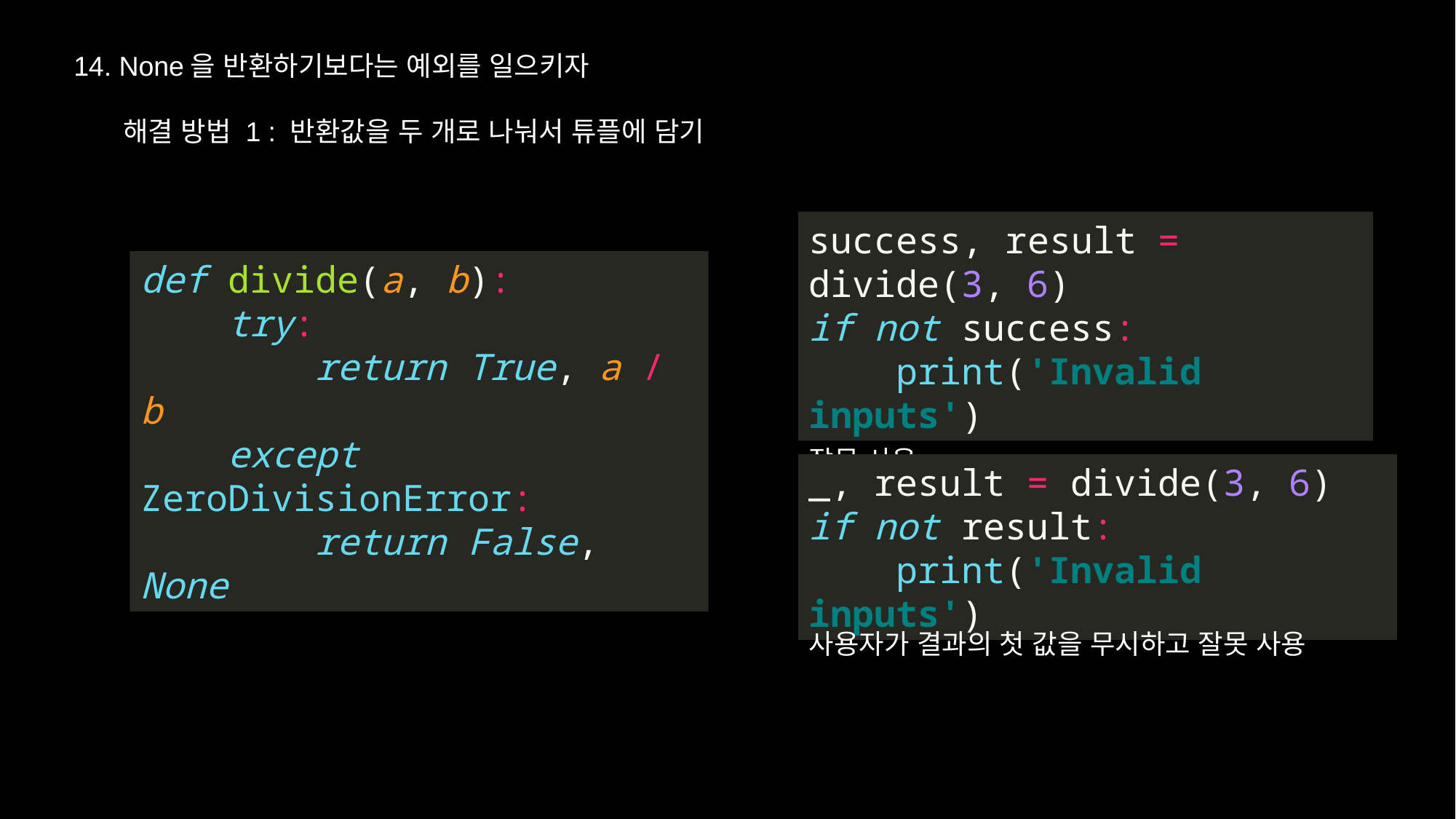

14. None을 반환하기보다는 예외를 일으키자
해결 방법 1 : 반환값을 두 개로 나눠서 튜플에 담기
의도대로 사용
success, result = divide(3, 6)
if not success:
    print('Invalid inputs')
def divide(a, b):
    try:
        return True, a / b
    except ZeroDivisionError:
        return False, None
잘못 사용
_, result = divide(3, 6)
if not result:
    print('Invalid inputs')
사용자가 결과의 첫 값을 무시하고 잘못 사용